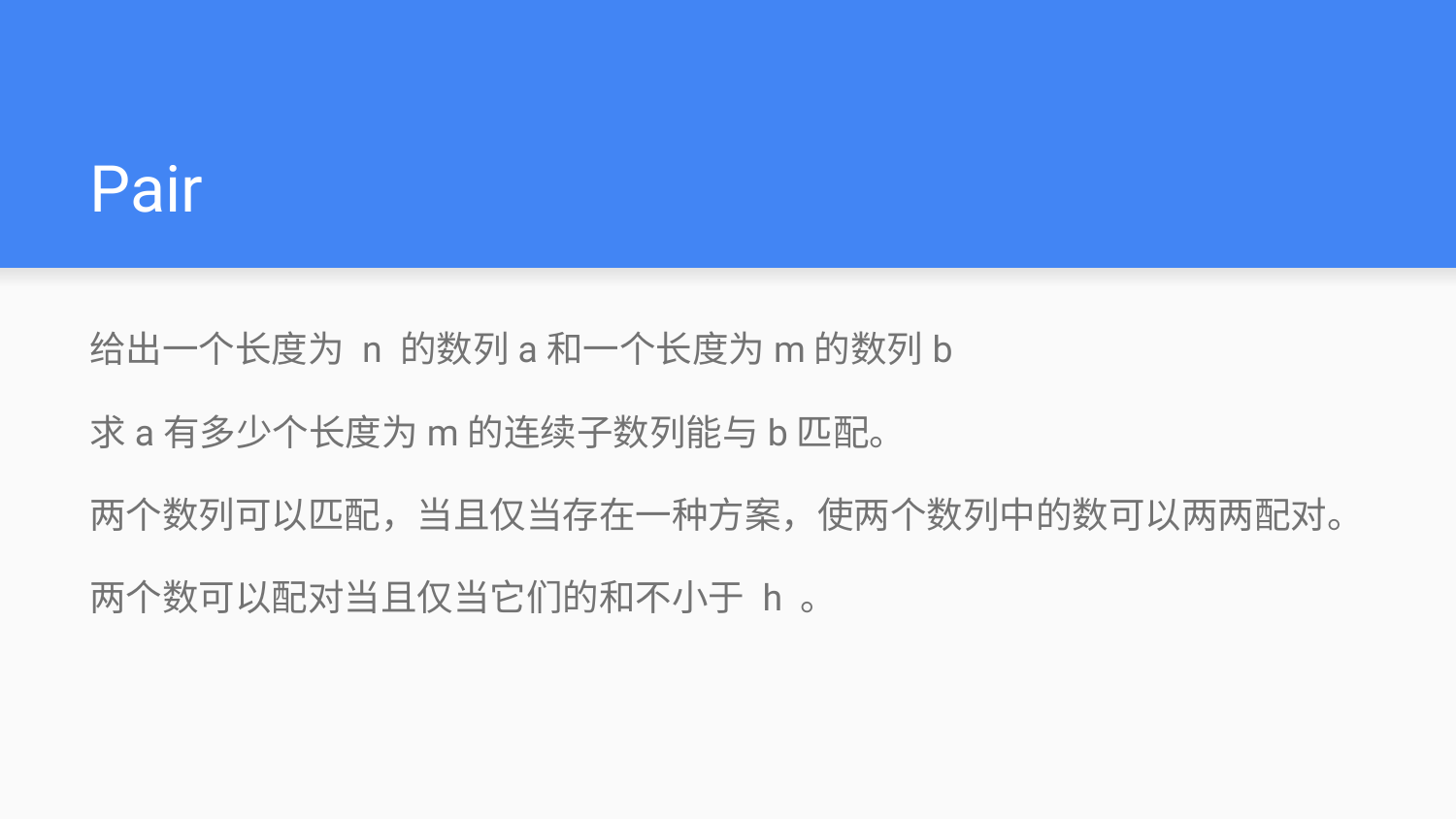

# Pair
给出一个长度为 n 的数列a和一个长度为m的数列b
求a有多少个长度为m的连续子数列能与b匹配。
两个数列可以匹配，当且仅当存在一种方案，使两个数列中的数可以两两配对。
两个数可以配对当且仅当它们的和不小于 h 。